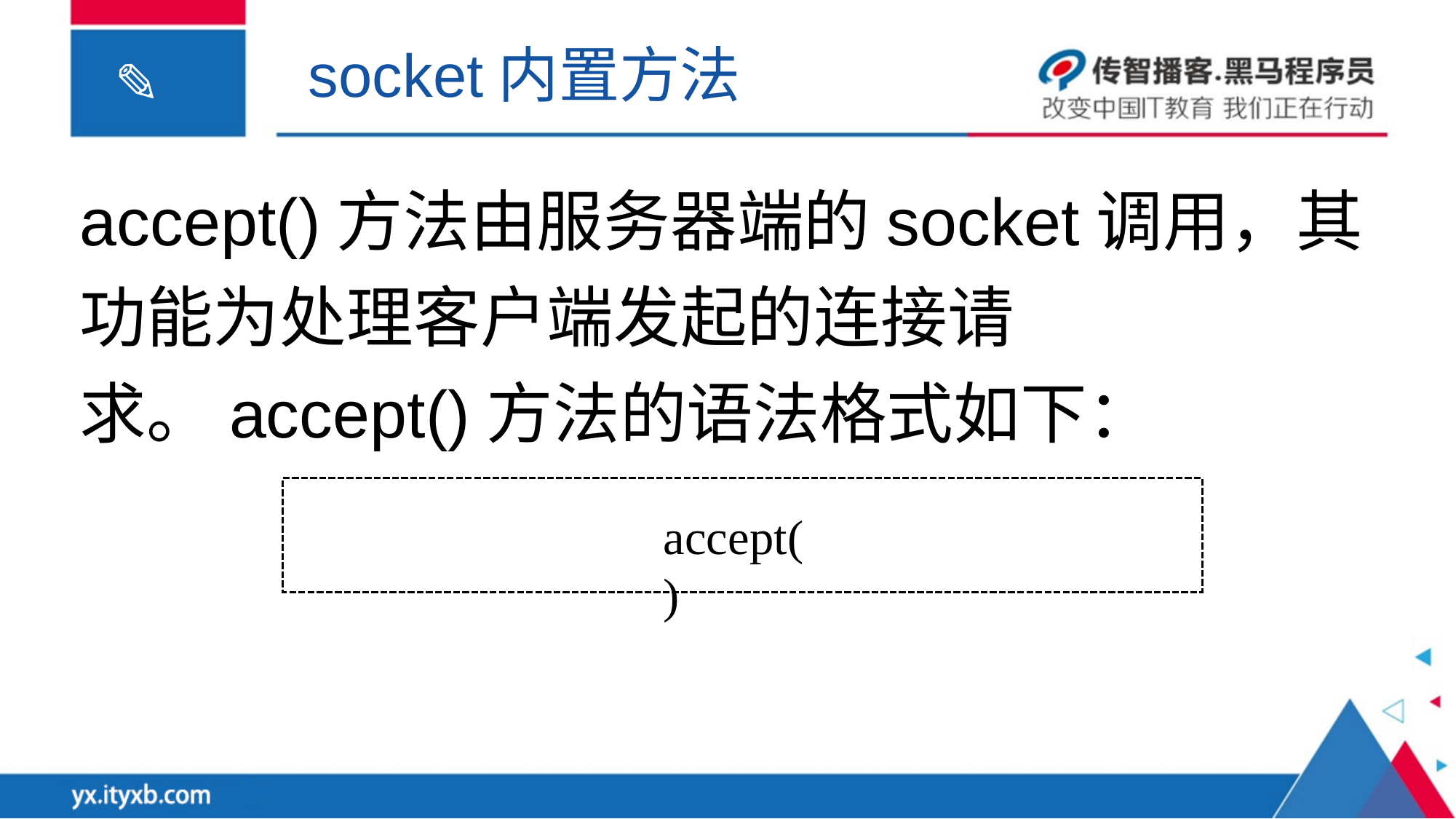

socket内置方法
accept()方法由服务器端的socket调用，其功能为处理客户端发起的连接请求。accept()方法的语法格式如下：

accept()